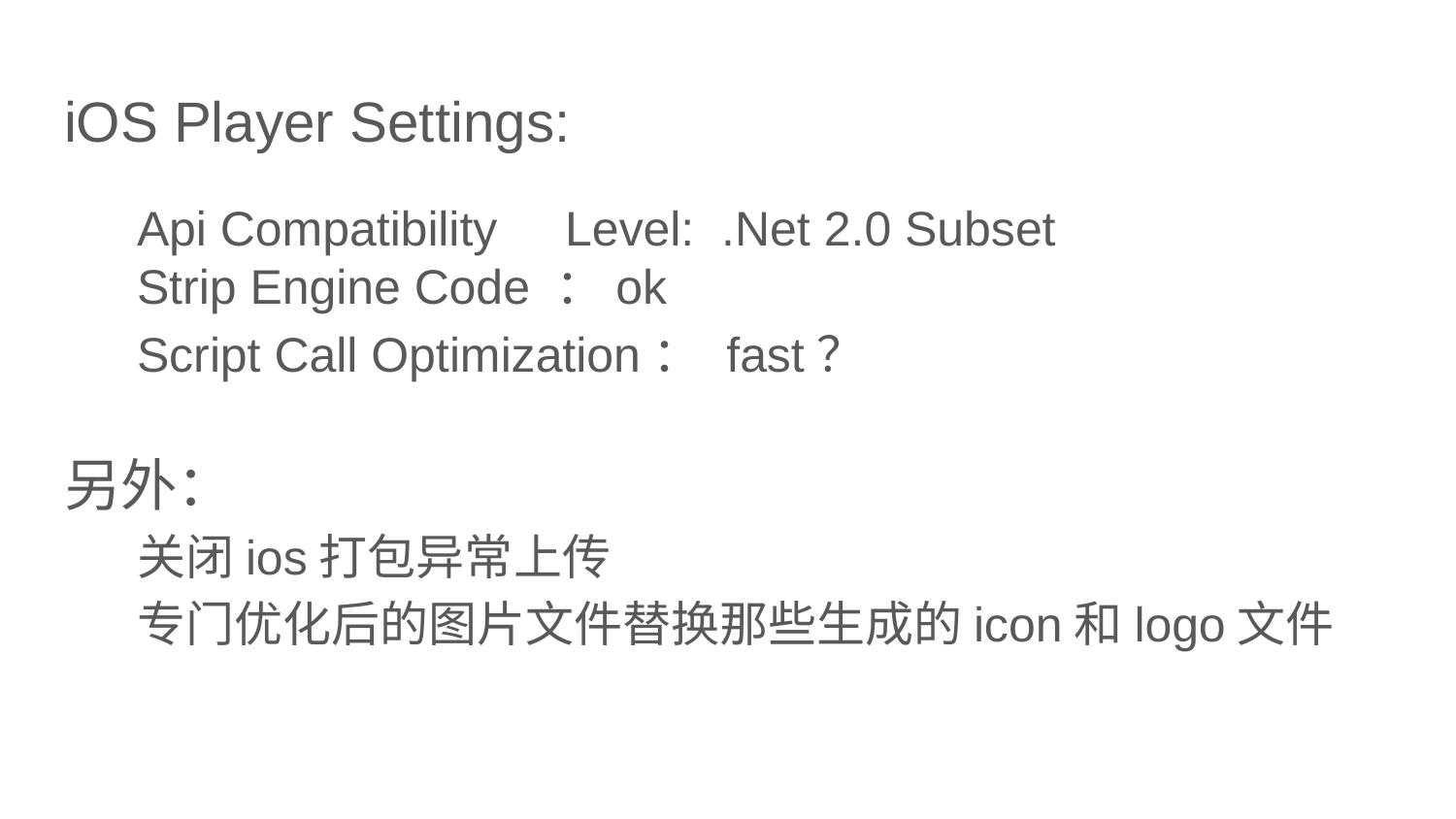

# iOS Player Settings:
Api Compatibility     Level:  .Net 2.0 Subset
Strip Engine Code ：ok
Script Call Optimization： fast？

另外：
关闭ios打包异常上传
专门优化后的图片文件替换那些生成的icon和logo文件